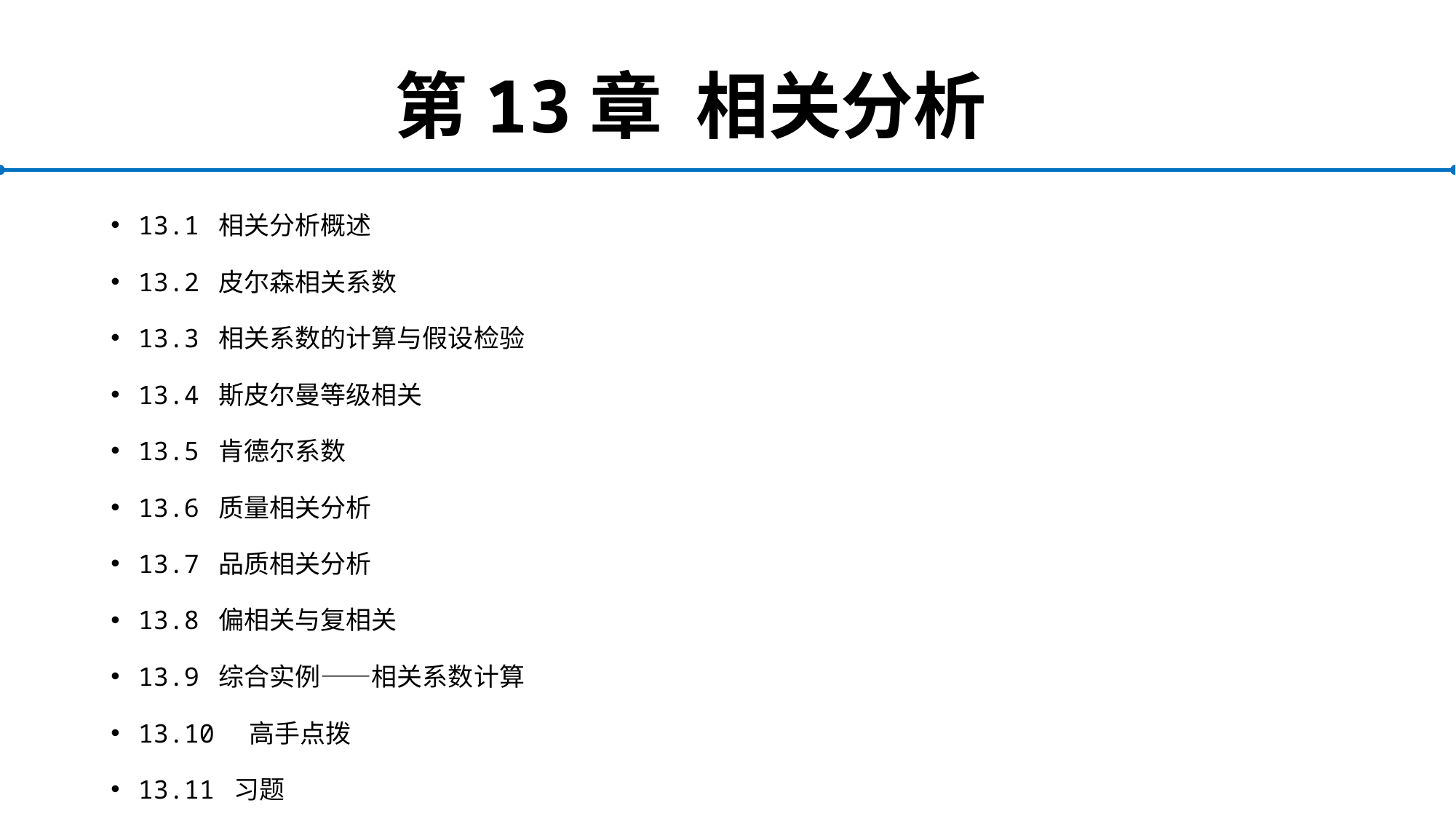

# 第13章  相关分析
13.1 相关分析概述
13.2 皮尔森相关系数
13.3 相关系数的计算与假设检验
13.4 斯皮尔曼等级相关
13.5 肯德尔系数
13.6 质量相关分析
13.7 品质相关分析
13.8 偏相关与复相关
13.9 综合实例——相关系数计算
13.10  高手点拨
13.11 习题